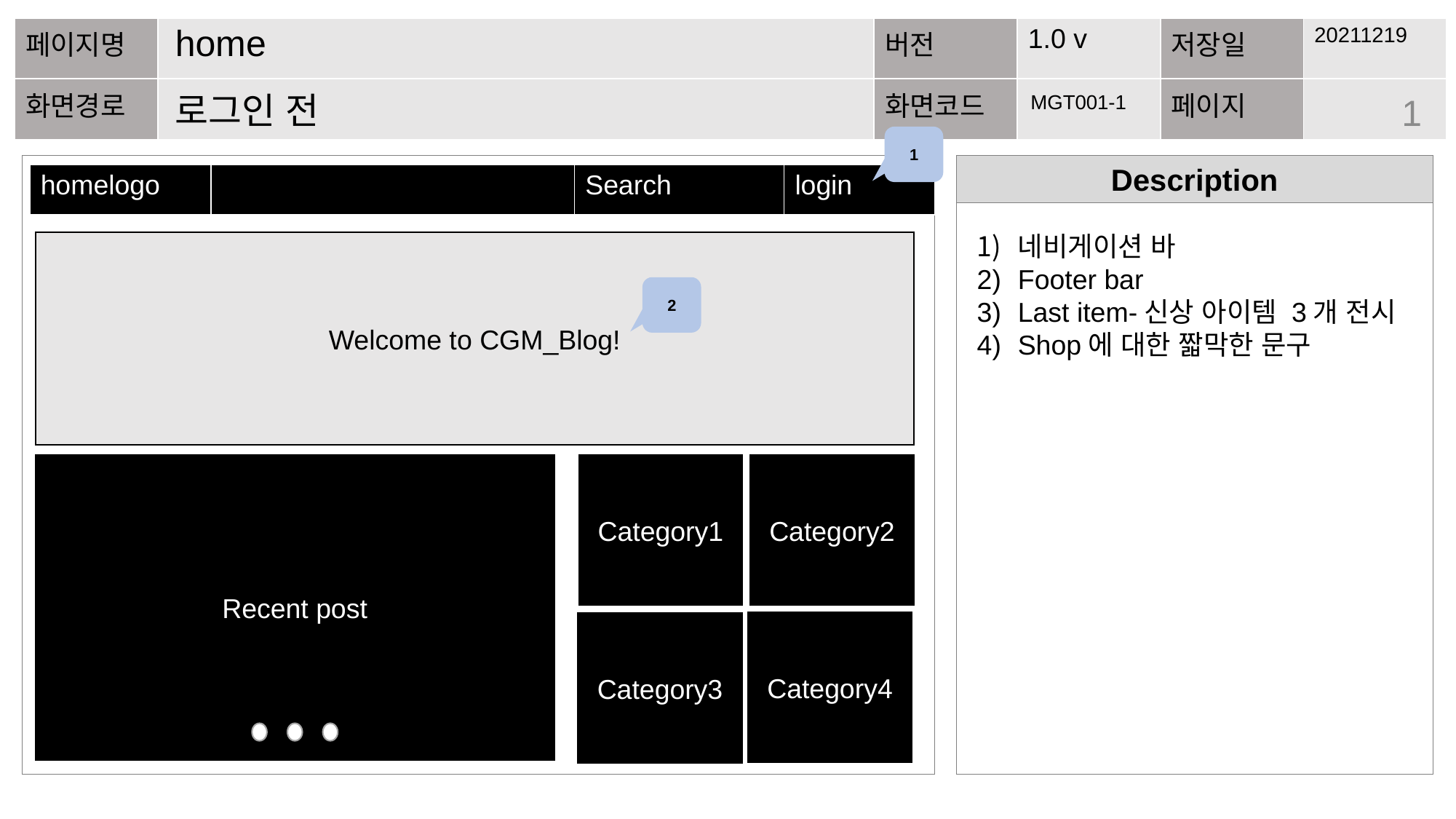

home
1
MGT001-1
로그인 전
1
| homelogo |  | Search | login |
| --- | --- | --- | --- |
네비게이션 바
Footer bar
Last item-신상 아이템 3개 전시
Shop에 대한 짧막한 문구

Welcome to CGM_Blog!
2
Category1
Category2
Recent post
Category4
Category3